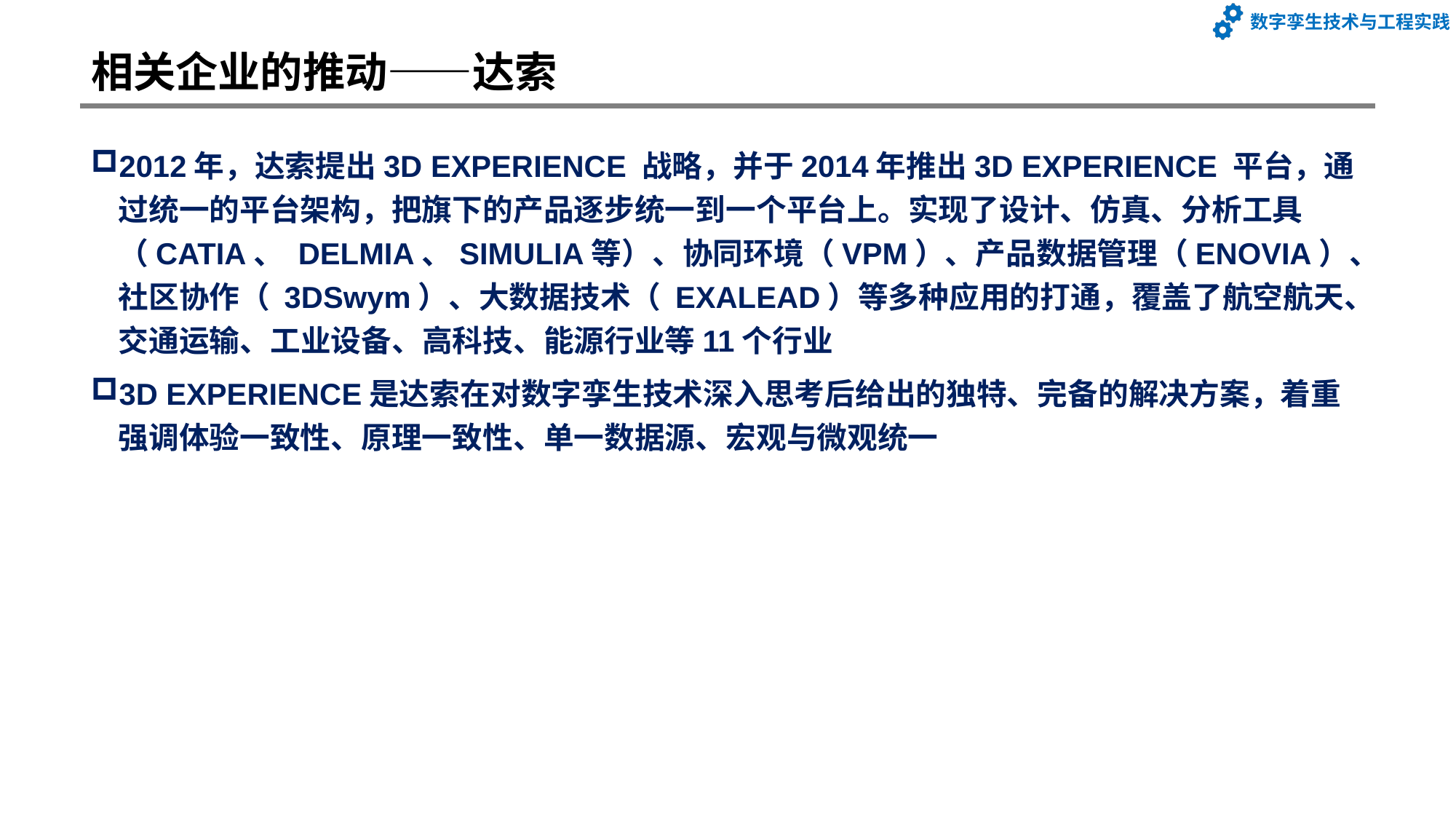

# 相关企业的推动——达索
2012年，达索提出3D EXPERIENCE 战略，并于2014年推出3D EXPERIENCE 平台，通过统一的平台架构，把旗下的产品逐步统一到一个平台上。实现了设计、仿真、分析工具（CATIA、 DELMIA、SIMULIA等）、协同环境（VPM）、产品数据管理（ENOVIA）、社区协作（ 3DSwym）、大数据技术（ EXALEAD）等多种应用的打通，覆盖了航空航天、交通运输、工业设备、高科技、能源行业等11个行业
3D EXPERIENCE是达索在对数字孪生技术深入思考后给出的独特、完备的解决方案，着重强调体验一致性、原理一致性、单一数据源、宏观与微观统一